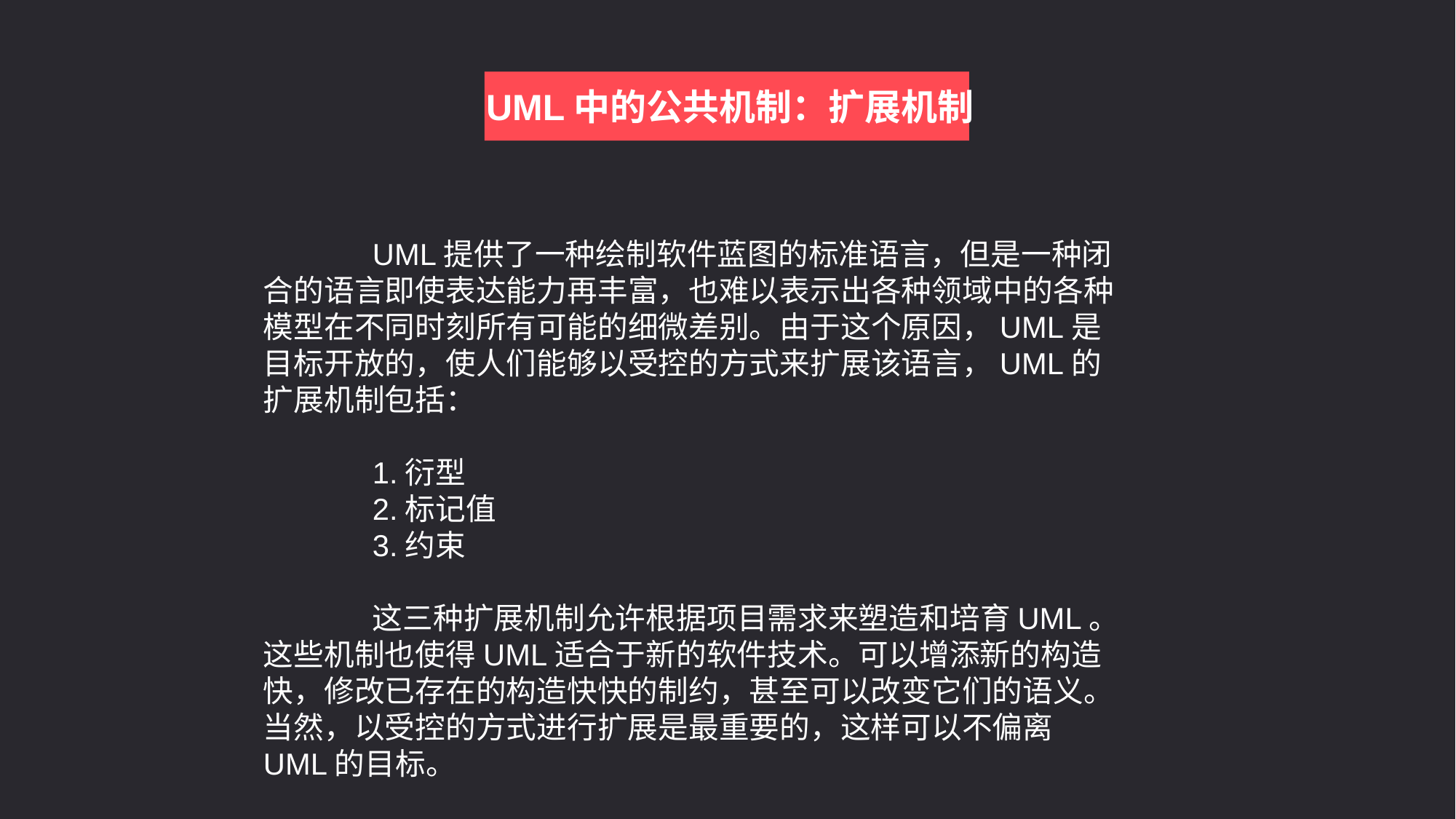

UML中的公共机制：扩展机制
	UML提供了一种绘制软件蓝图的标准语言，但是一种闭合的语言即使表达能力再丰富，也难以表示出各种领域中的各种模型在不同时刻所有可能的细微差别。由于这个原因，UML是目标开放的，使人们能够以受控的方式来扩展该语言，UML的扩展机制包括：

	1.衍型
	2.标记值
	3.约束

	这三种扩展机制允许根据项目需求来塑造和培育UML。这些机制也使得UML适合于新的软件技术。可以增添新的构造快，修改已存在的构造快快的制约，甚至可以改变它们的语义。当然，以受控的方式进行扩展是最重要的，这样可以不偏离UML的目标。